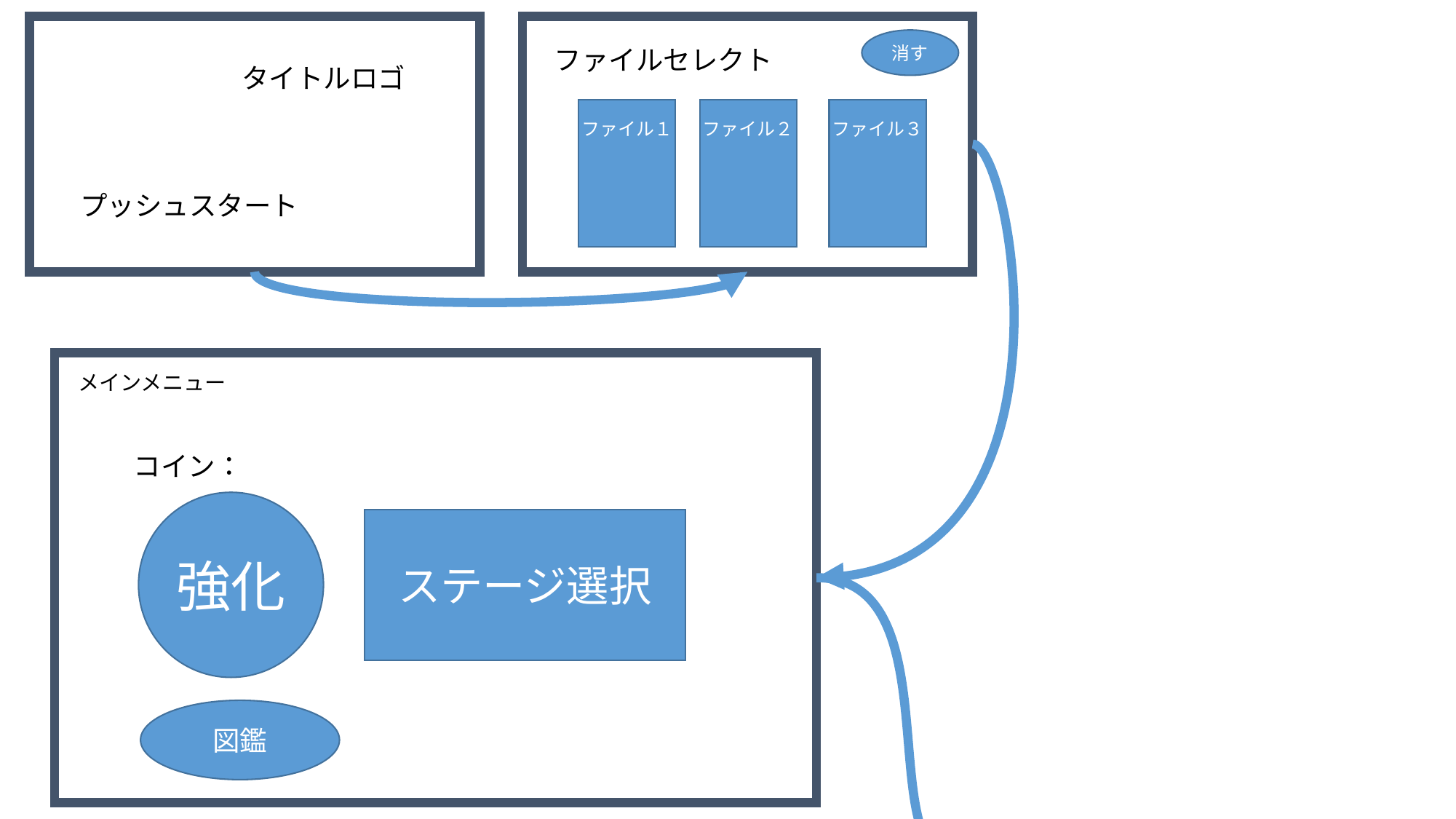

消す
ファイルセレクト
タイトルロゴ

ファイル１
ファイル２
ファイル３
プッシュスタート

メインメニュー
コイン：
強化
ステージ選択
図鑑